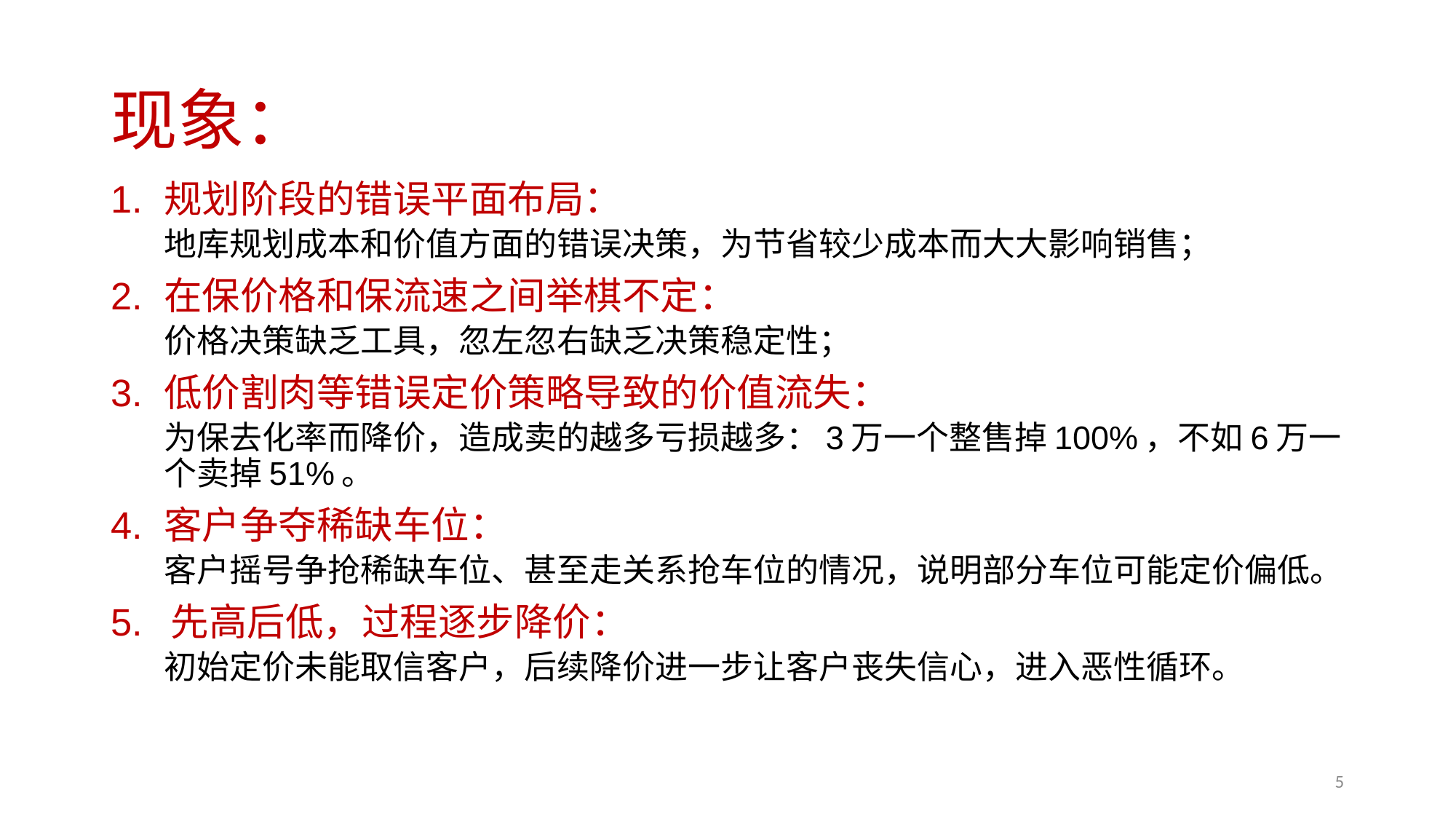

# 现象：
规划阶段的错误平面布局：
地库规划成本和价值方面的错误决策，为节省较少成本而大大影响销售；
在保价格和保流速之间举棋不定：
价格决策缺乏工具，忽左忽右缺乏决策稳定性；
低价割肉等错误定价策略导致的价值流失：
为保去化率而降价，造成卖的越多亏损越多：3万一个整售掉100%，不如6万一个卖掉51%。
客户争夺稀缺车位：
客户摇号争抢稀缺车位、甚至走关系抢车位的情况，说明部分车位可能定价偏低。
先高后低，过程逐步降价：
初始定价未能取信客户，后续降价进一步让客户丧失信心，进入恶性循环。